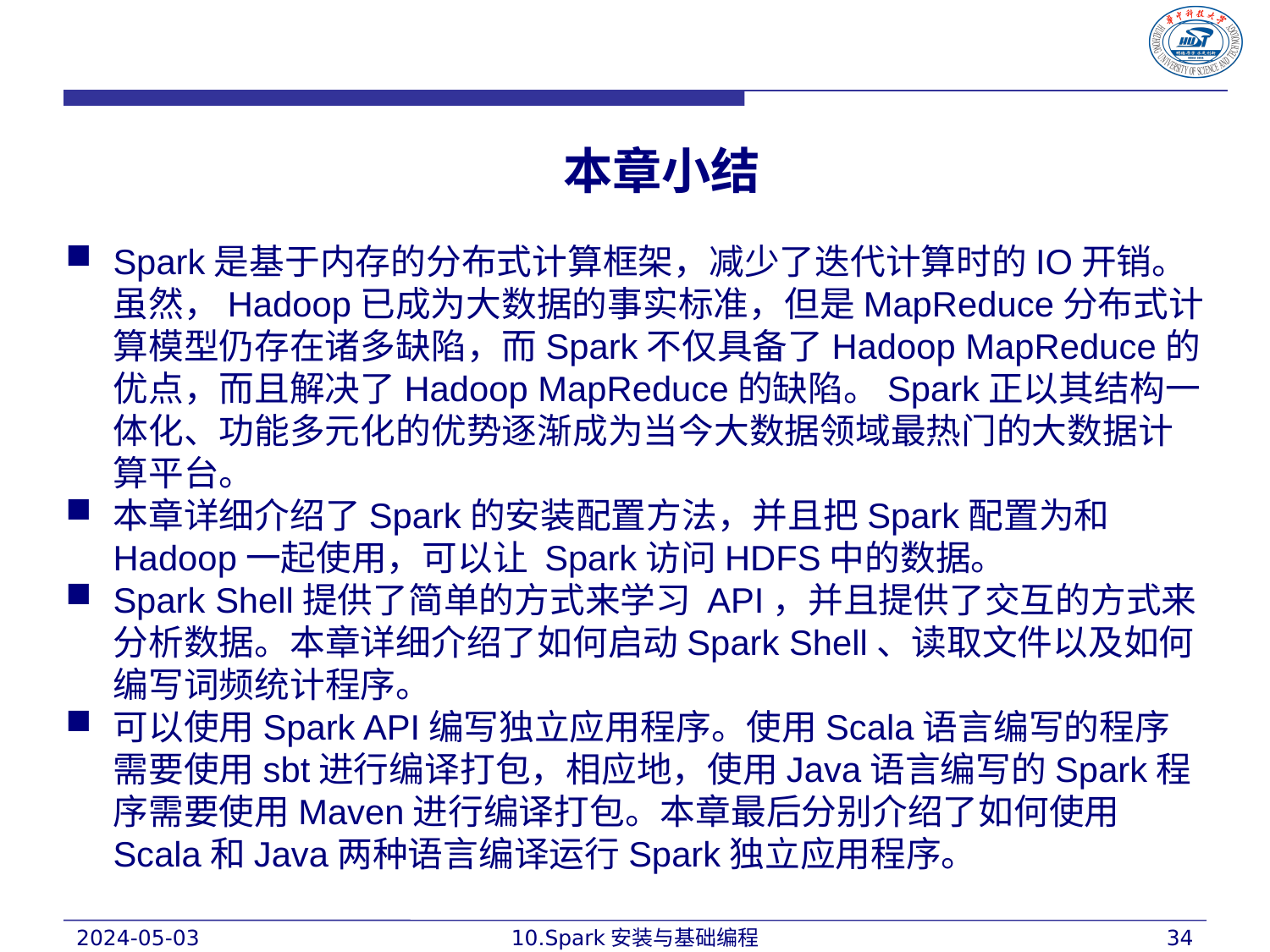

本章小结
Spark是基于内存的分布式计算框架，减少了迭代计算时的IO开销。虽然，Hadoop已成为大数据的事实标准，但是MapReduce分布式计算模型仍存在诸多缺陷，而Spark不仅具备了Hadoop MapReduce的优点，而且解决了Hadoop MapReduce的缺陷。Spark正以其结构一体化、功能多元化的优势逐渐成为当今大数据领域最热门的大数据计算平台。
本章详细介绍了Spark的安装配置方法，并且把Spark配置为和Hadoop一起使用，可以让 Spark访问HDFS中的数据。
Spark Shell提供了简单的方式来学习 API，并且提供了交互的方式来分析数据。本章详细介绍了如何启动Spark Shell、读取文件以及如何编写词频统计程序。
可以使用Spark API编写独立应用程序。使用Scala语言编写的程序需要使用sbt进行编译打包，相应地，使用Java语言编写的Spark程序需要使用Maven进行编译打包。本章最后分别介绍了如何使用Scala和Java两种语言编译运行Spark独立应用程序。
2024-05-03
10.Spark安装与基础编程
34